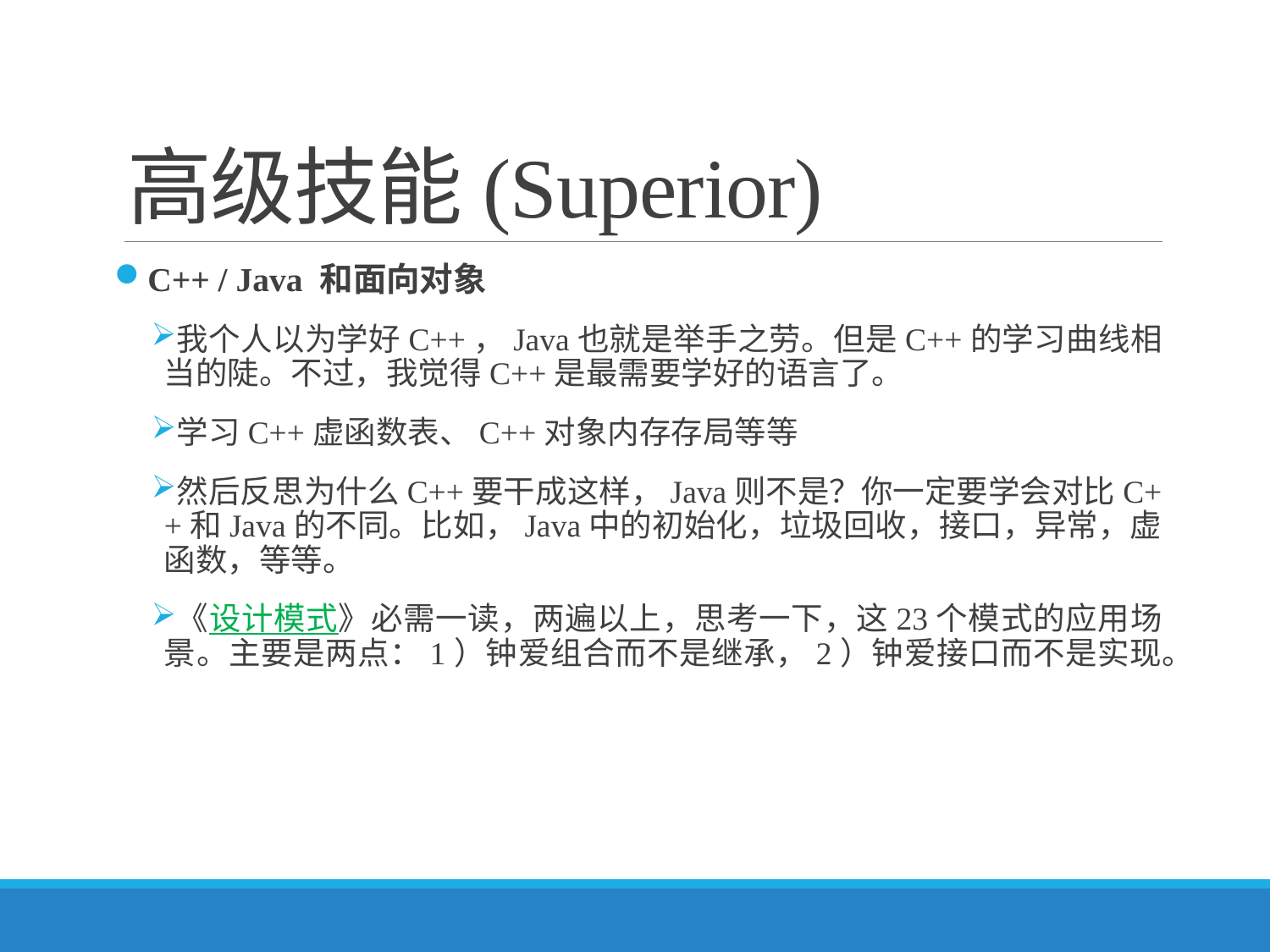

# 高级技能(Superior)
C++ / Java 和面向对象
我个人以为学好C++，Java也就是举手之劳。但是C++的学习曲线相当的陡。不过，我觉得C++是最需要学好的语言了。
学习C++虚函数表、C++对象内存存局等等
然后反思为什么C++要干成这样，Java则不是？你一定要学会对比C++和Java的不同。比如，Java中的初始化，垃圾回收，接口，异常，虚函数，等等。
《设计模式》必需一读，两遍以上，思考一下，这23个模式的应用场景。主要是两点：1）钟爱组合而不是继承，2）钟爱接口而不是实现。